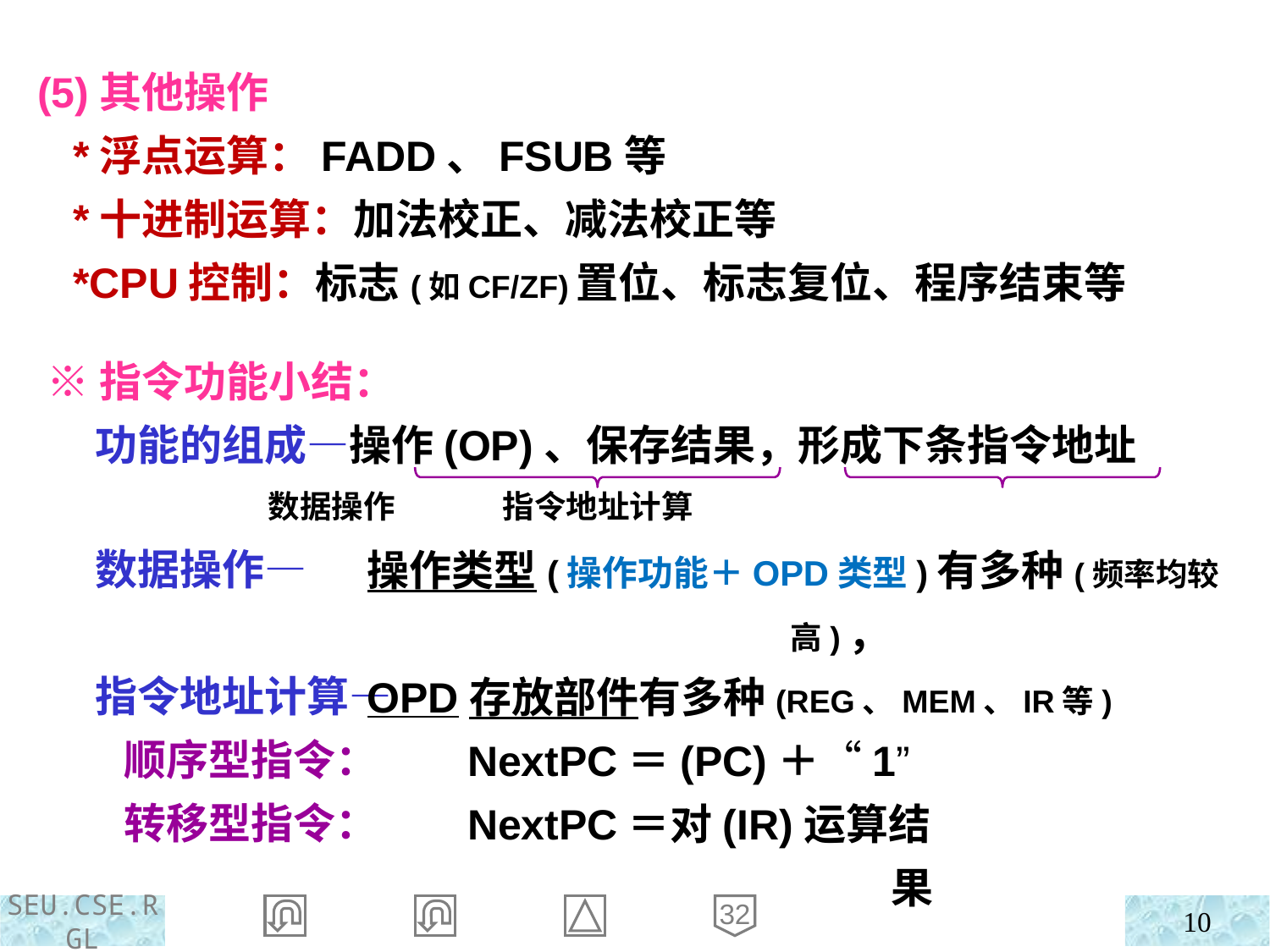

(5)其他操作
   *浮点运算：FADD、FSUB等
   *十进制运算：加法校正、减法校正等
   *CPU控制：标志(如CF/ZF)置位、标志复位、程序结束等
 ※指令功能小结：
     功能的组成—操作(OP)、保存结果，形成下条指令地址
                               数据操作               指令地址计算
     数据操作—

     指令地址计算—
        顺序型指令：
        转移型指令：

操作类型(操作功能＋OPD类型)有多种(频率均较高)，
OPD存放部件有多种(REG、MEM、IR等)
NextPC＝(PC)＋“1”
NextPC＝对(IR)运算结果

32
10